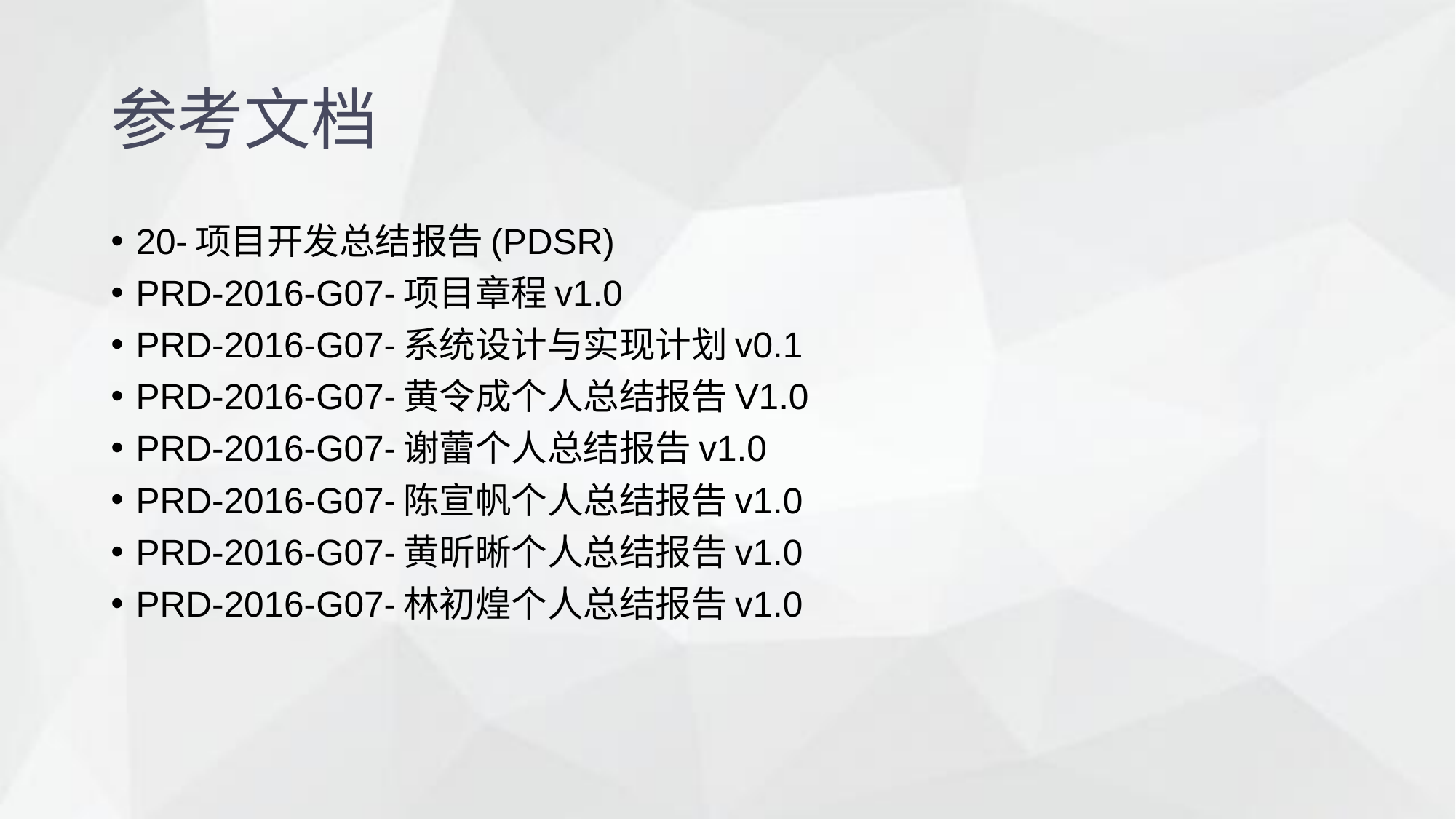

参考文档
20-项目开发总结报告(PDSR)
PRD-2016-G07-项目章程v1.0
PRD-2016-G07-系统设计与实现计划v0.1
PRD-2016-G07-黄令成个人总结报告V1.0
PRD-2016-G07-谢蕾个人总结报告v1.0
PRD-2016-G07-陈宣帆个人总结报告v1.0
PRD-2016-G07-黄昕晰个人总结报告v1.0
PRD-2016-G07-林初煌个人总结报告v1.0